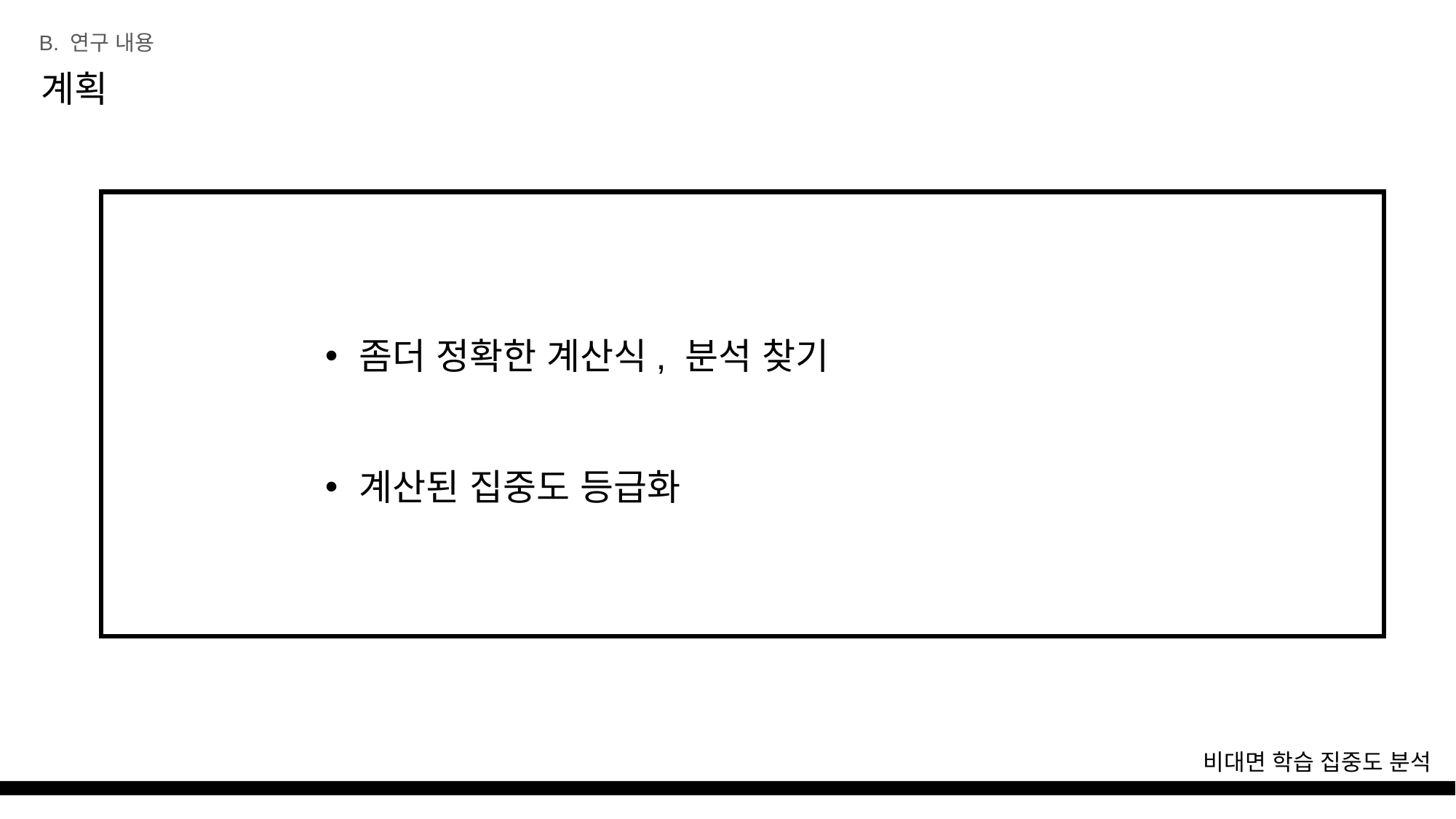

B. 연구 내용
계획

좀더 정확한 계산식, 분석 찾기

계산된 집중도 등급화
비대면 학습 집중도 분석